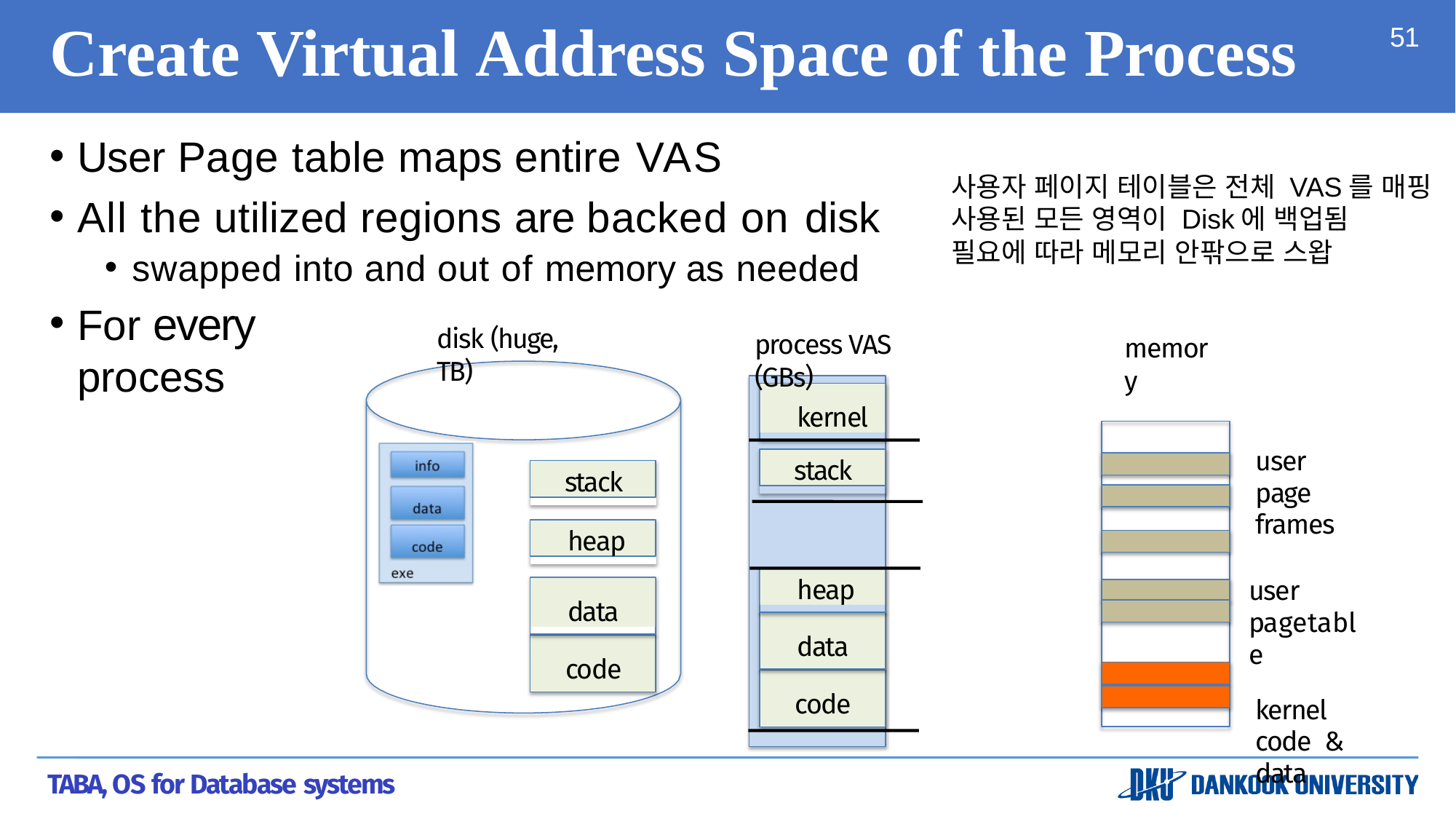

# Create Virtual Address Space of the Process
51
User Page table maps entire VAS
All the utilized regions are backed on disk
swapped into and out of memory as needed
사용자 페이지 테이블은 전체 VAS를 매핑
사용된 모든 영역이 Disk에 백업됨
필요에 따라 메모리 안팎으로 스왑
For every process
disk (huge, TB)
process VAS (GBs)
memory

kernel

user page  frames

stack

stack

heap
heap
user  pagetable
kernel code  & data

data

data
code
code
TABA, OS for Database systems